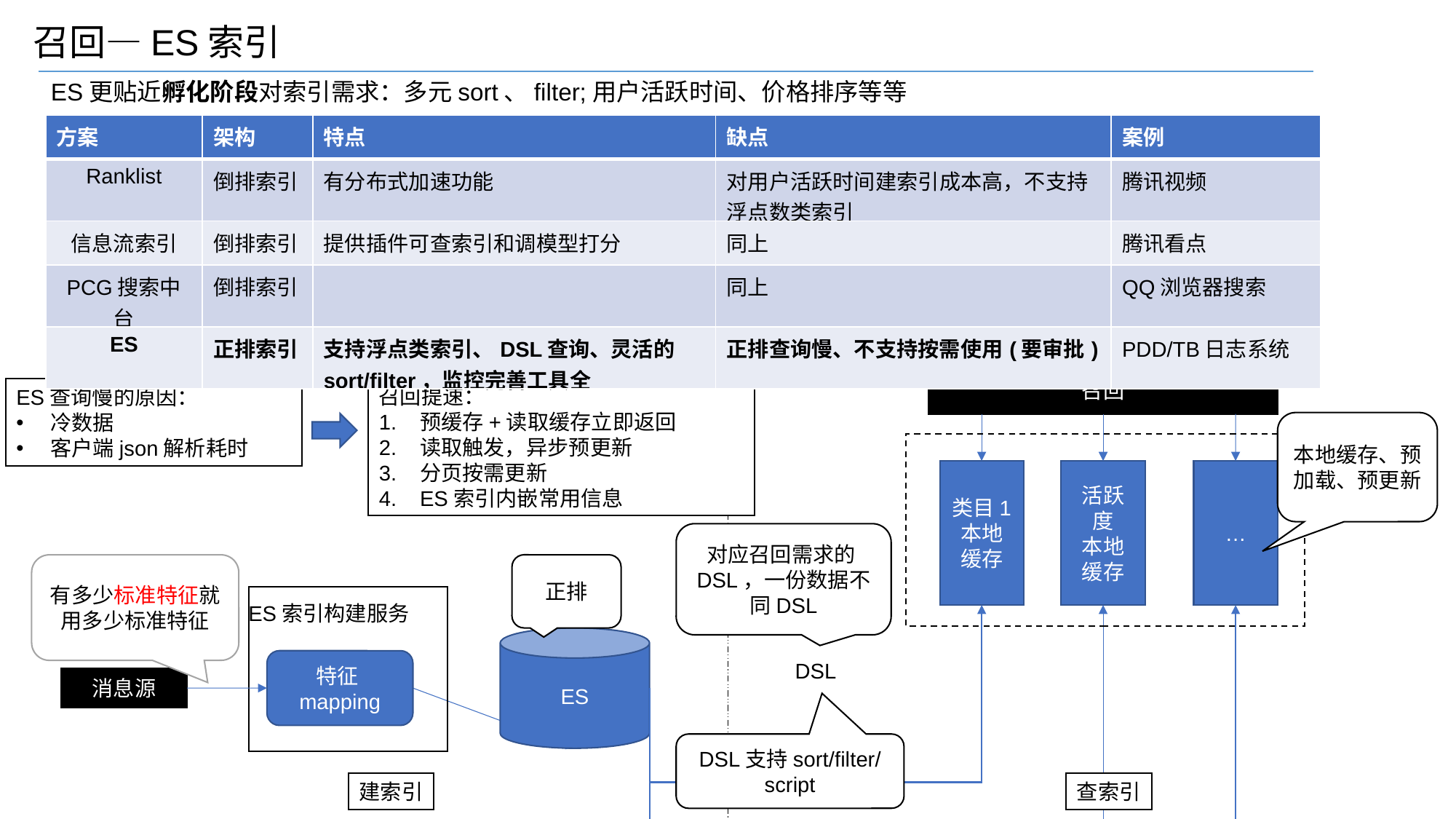

召回—ES索引
ES更贴近孵化阶段对索引需求：多元sort、filter;用户活跃时间、价格排序等等
| 方案 | 架构 | 特点 | 缺点 | 案例 |
| --- | --- | --- | --- | --- |
| Ranklist | 倒排索引 | 有分布式加速功能 | 对用户活跃时间建索引成本高，不支持浮点数类索引 | 腾讯视频 |
| 信息流索引 | 倒排索引 | 提供插件可查索引和调模型打分 | 同上 | 腾讯看点 |
| PCG搜索中台 | 倒排索引 |  | 同上 | QQ浏览器搜索 |
| ES | 正排索引 | 支持浮点类索引、DSL查询、灵活的sort/filter，监控完善工具全 | 正排查询慢、不支持按需使用(要审批) | PDD/TB日志系统 |
召回
召回提速：
预缓存+读取缓存立即返回
读取触发，异步预更新
分页按需更新
ES索引内嵌常用信息
ES查询慢的原因：
冷数据
客户端json解析耗时
本地缓存、预加载、预更新

类目1
本地缓存
活跃度
本地缓存
…
对应召回需求的DSL，一份数据不同DSL
有多少标准特征就用多少标准特征
正排

ES索引构建服务
特征mapping
ES
DSL
消息源
DSL支持sort/filter/script
建索引
查索引